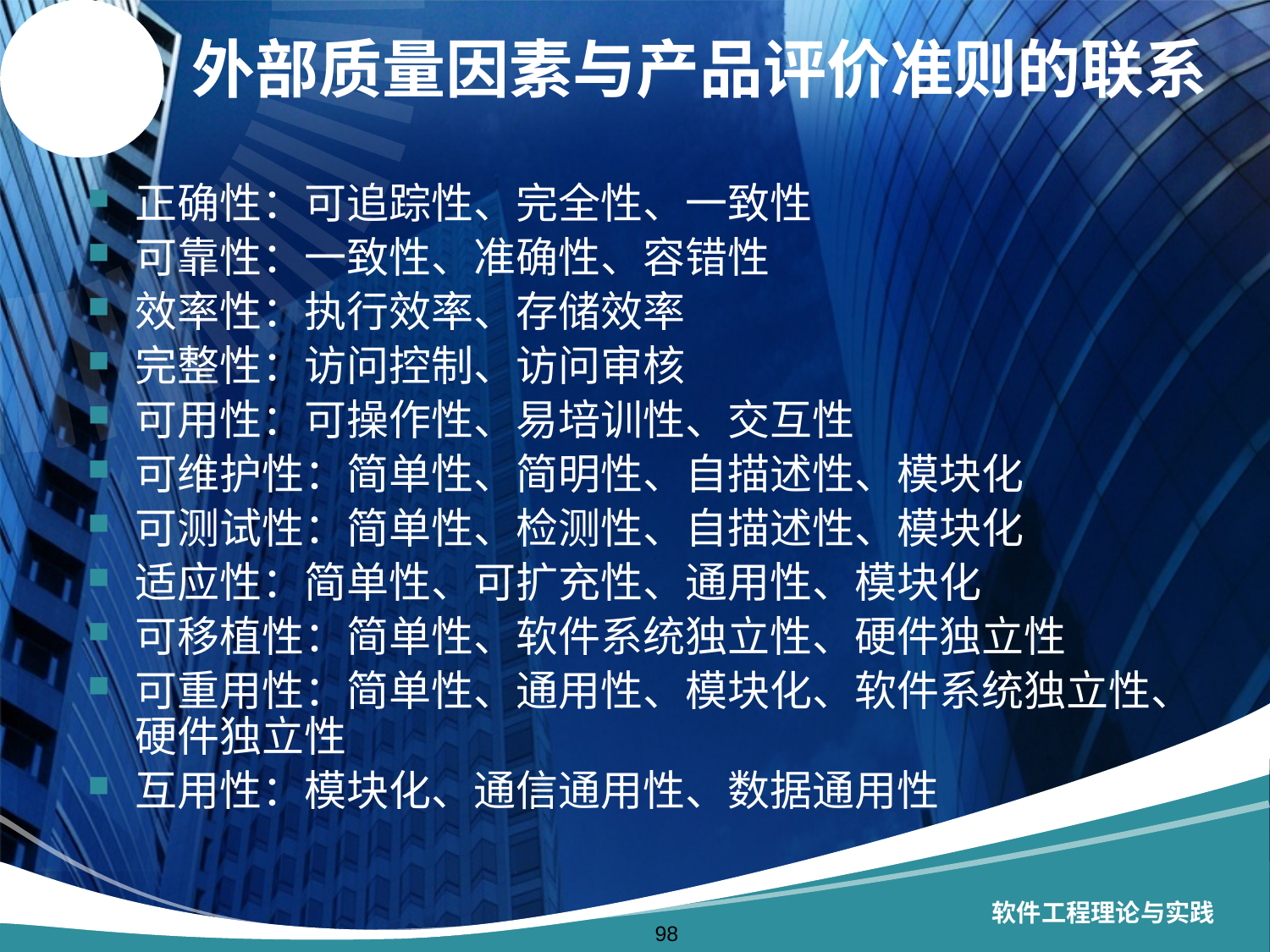

# 外部质量因素与产品评价准则的联系
正确性：可追踪性、完全性、一致性
可靠性：一致性、准确性、容错性
效率性：执行效率、存储效率
完整性：访问控制、访问审核
可用性：可操作性、易培训性、交互性
可维护性：简单性、简明性、自描述性、模块化
可测试性：简单性、检测性、自描述性、模块化
适应性：简单性、可扩充性、通用性、模块化
可移植性：简单性、软件系统独立性、硬件独立性
可重用性：简单性、通用性、模块化、软件系统独立性、硬件独立性
互用性：模块化、通信通用性、数据通用性
软件工程理论与实践
98